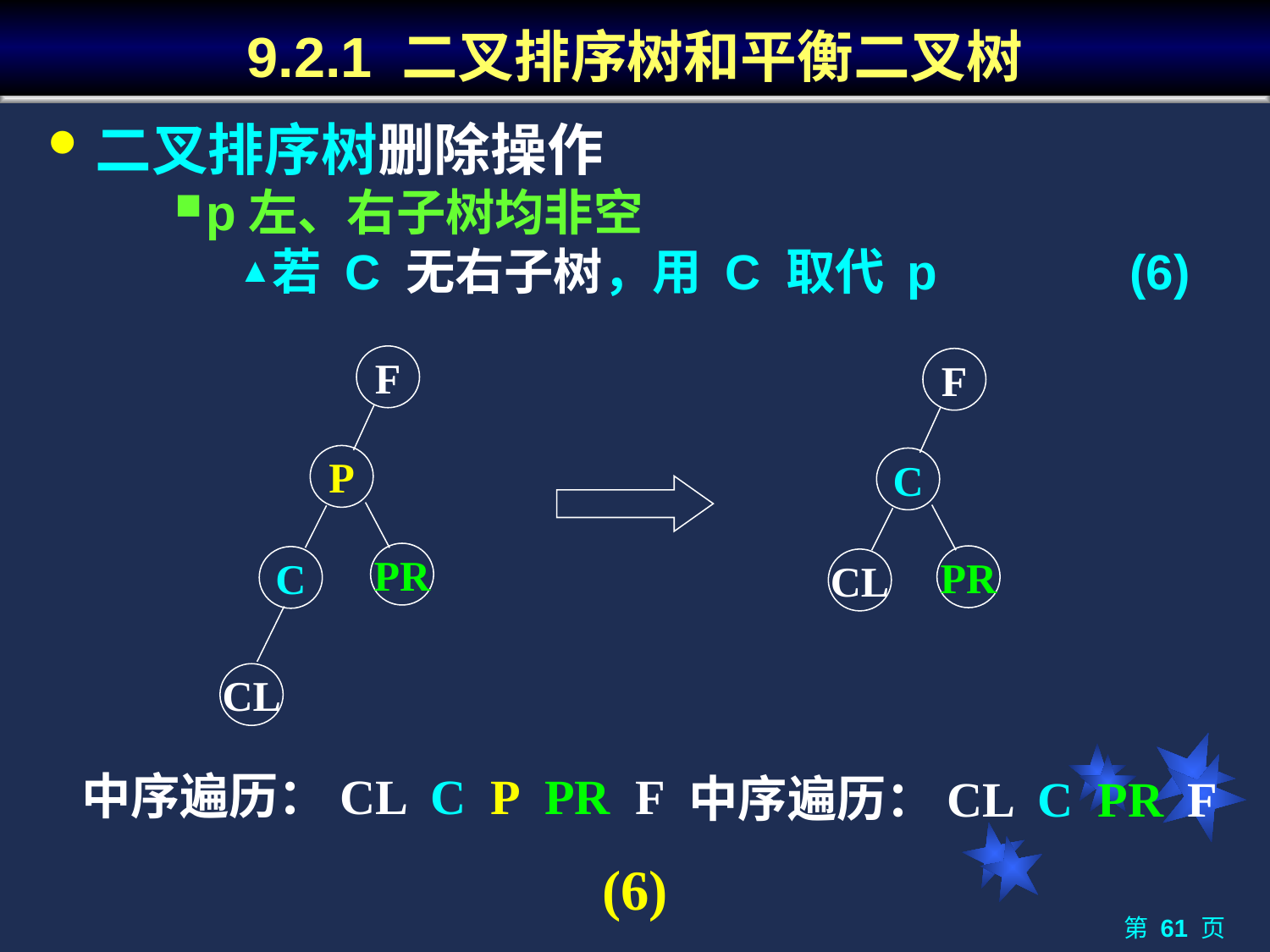

# 9.2.1 二叉排序树和平衡二叉树
二叉排序树删除操作
p左、右子树均非空
若 C 无右子树，用 C 取代 p              (6)
F

P

PR
C

CL
F

C

PR
CL

中序遍历：CL  C  P  PR  F
中序遍历：CL  C  PR  F
(6)
第 61 页